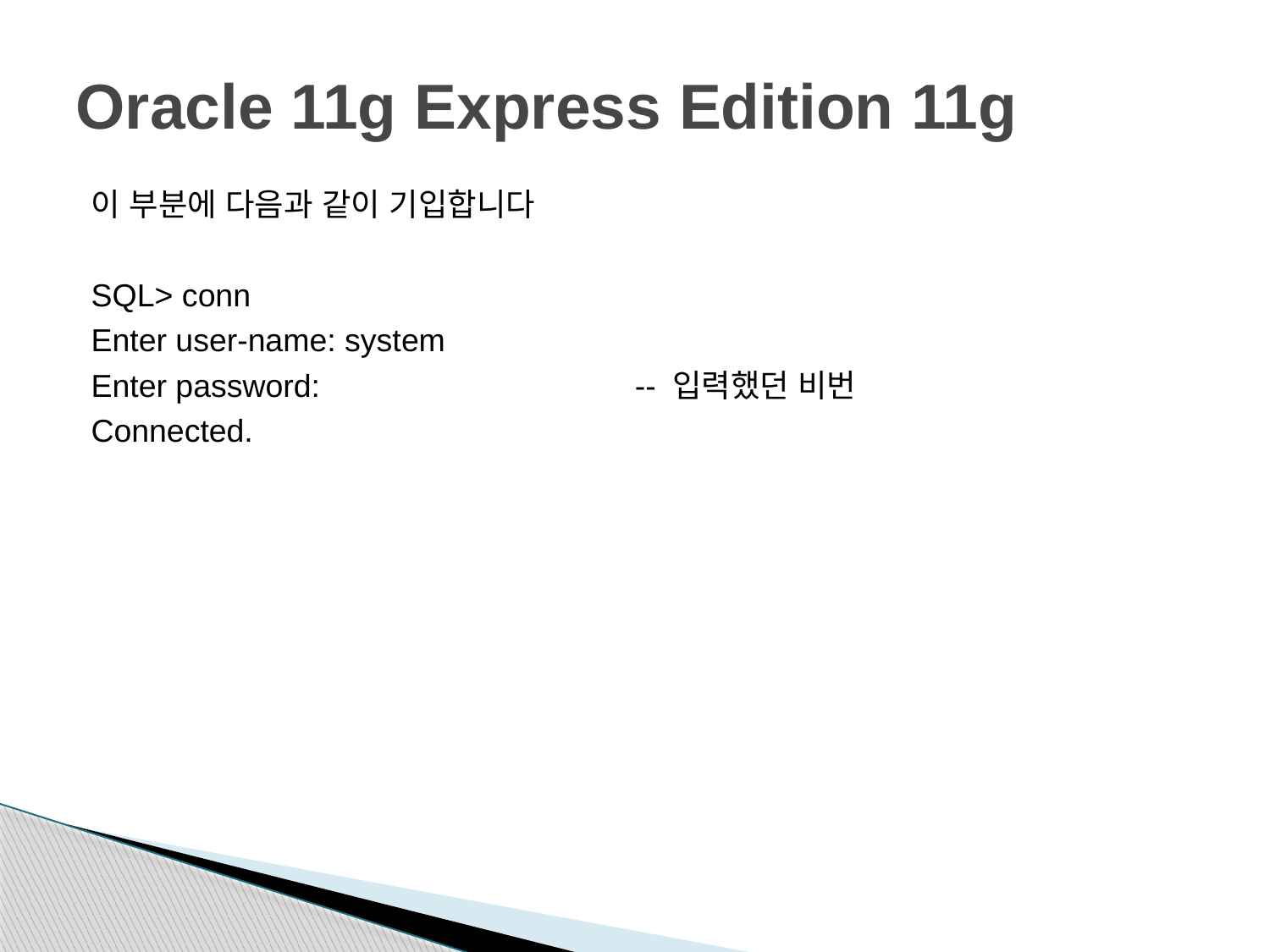

# Oracle 11g Express Edition 11g
이 부분에 다음과 같이 기입합니다

SQL> conn
Enter user-name: system
Enter password:			-- 입력했던 비번
Connected.